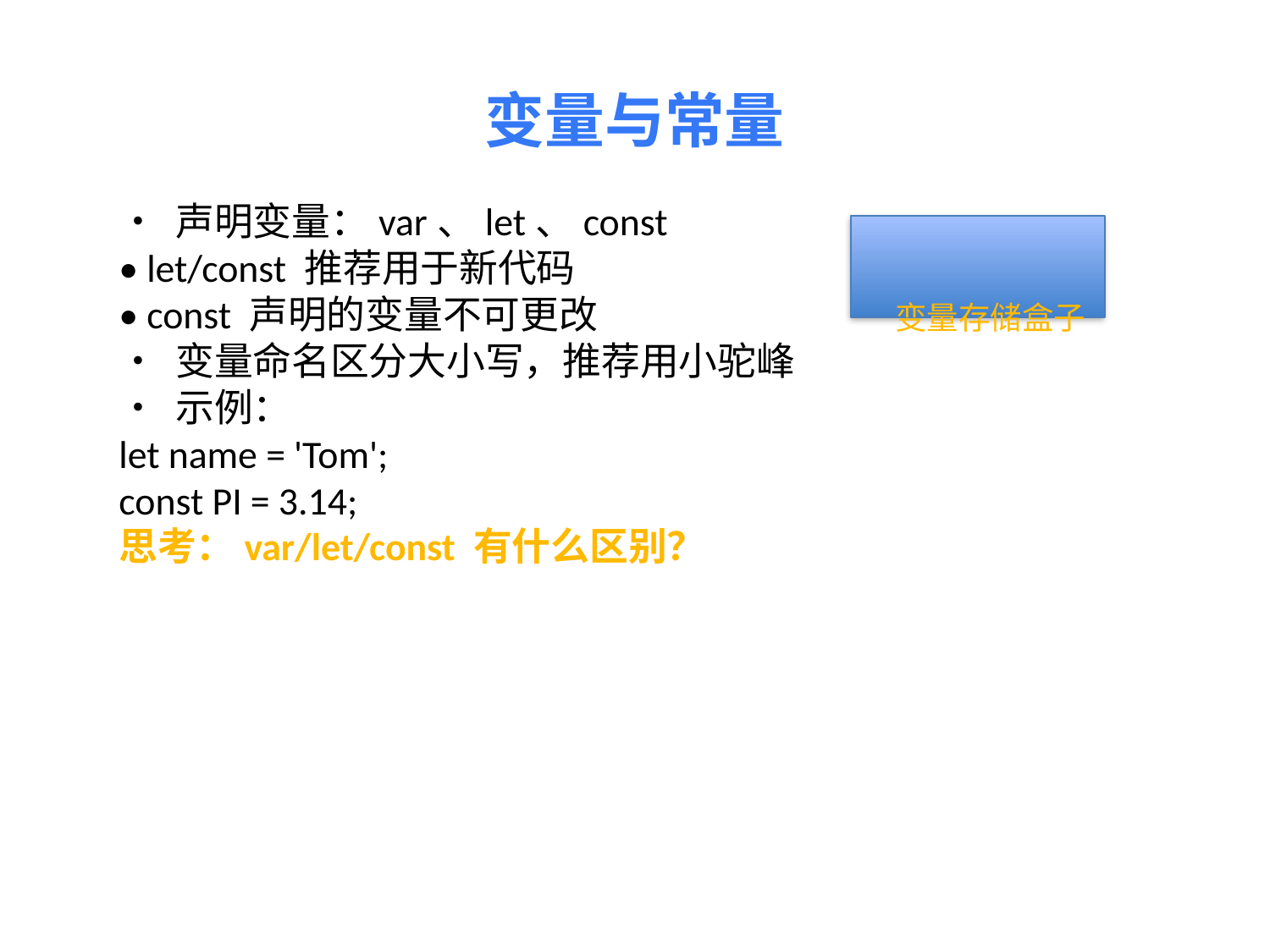

变量与常量

• 声明变量：var、let、const
• let/const 推荐用于新代码
• const 声明的变量不可更改
• 变量命名区分大小写，推荐用小驼峰
• 示例：
let name = 'Tom';
const PI = 3.14;
思考：var/let/const 有什么区别？

变量存储盒子